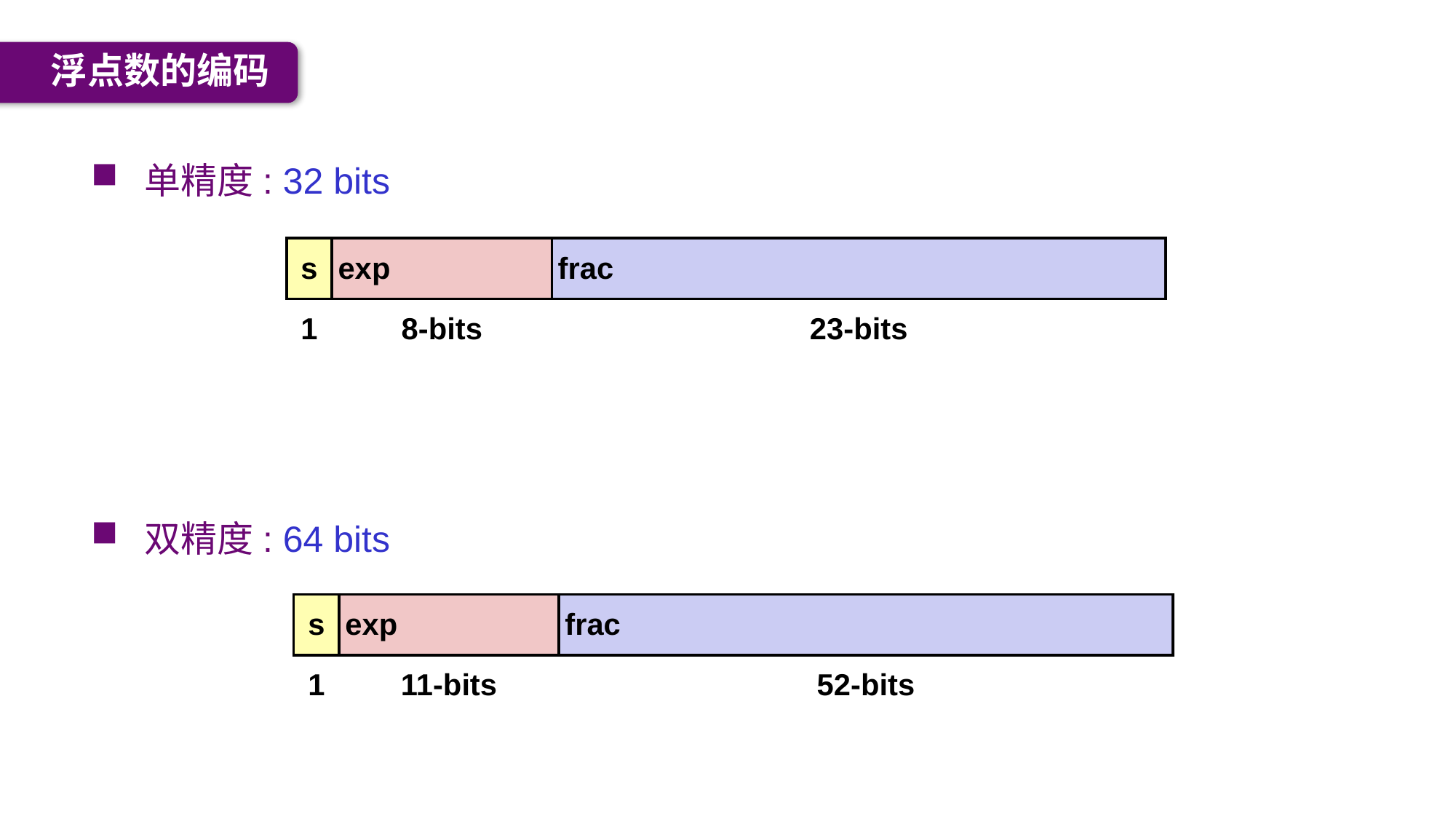

浮点数的编码

单精度: 32 bits

双精度: 64 bits

| s | exp | frac |
| --- | --- | --- |
| 1 | 8-bits | 23-bits |
| s | exp | frac |
| --- | --- | --- |
| 1 | 11-bits | 52-bits |